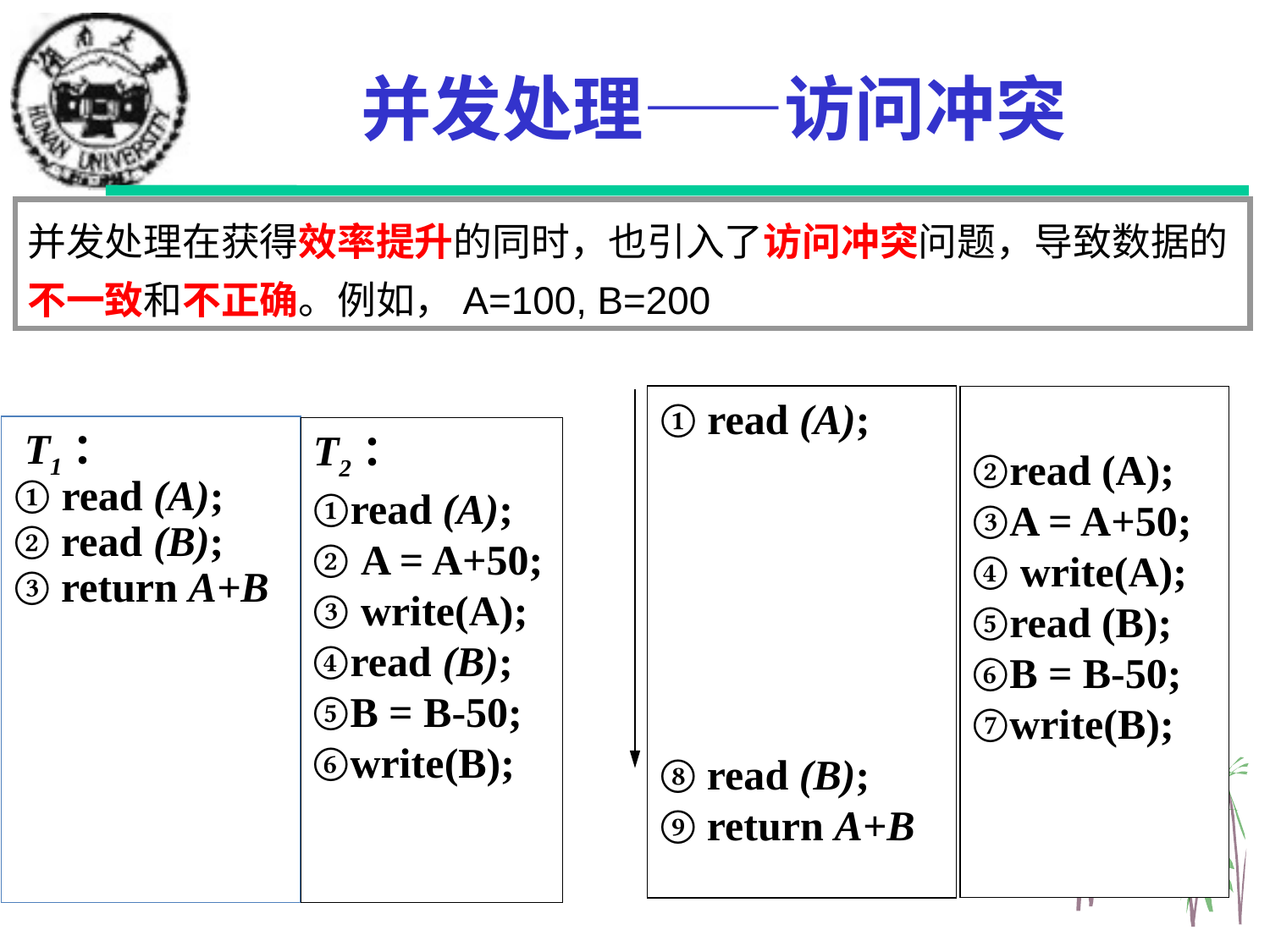

# 并发处理——访问冲突
并发处理在获得效率提升的同时，也引入了访问冲突问题，导致数据的不一致和不正确。例如，A=100, B=200
① read (A);

⑧ read (B);
⑨ return A+B

②read (A);
③A = A+50;
④ write(A);
⑤read (B);
⑥B = B-50;
⑦write(B);
 T1：
① read (A);
② read (B);
③ return A+B
T2：
①read (A);
② A = A+50;
③ write(A);
④read (B);
⑤B = B-50;
⑥write(B);